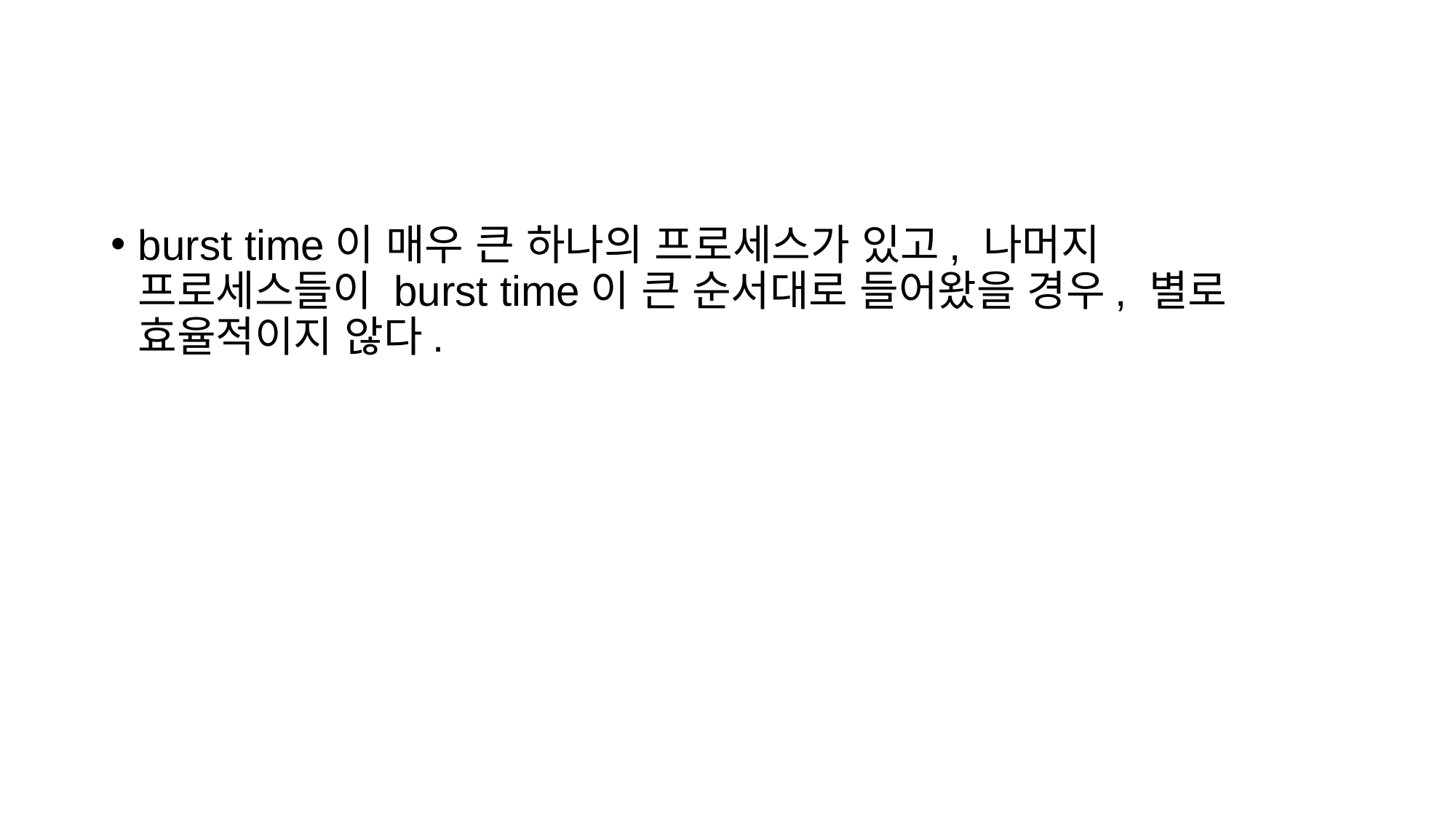

#
burst time이 매우 큰 하나의 프로세스가 있고, 나머지 프로세스들이 burst time이 큰 순서대로 들어왔을 경우, 별로 효율적이지 않다.